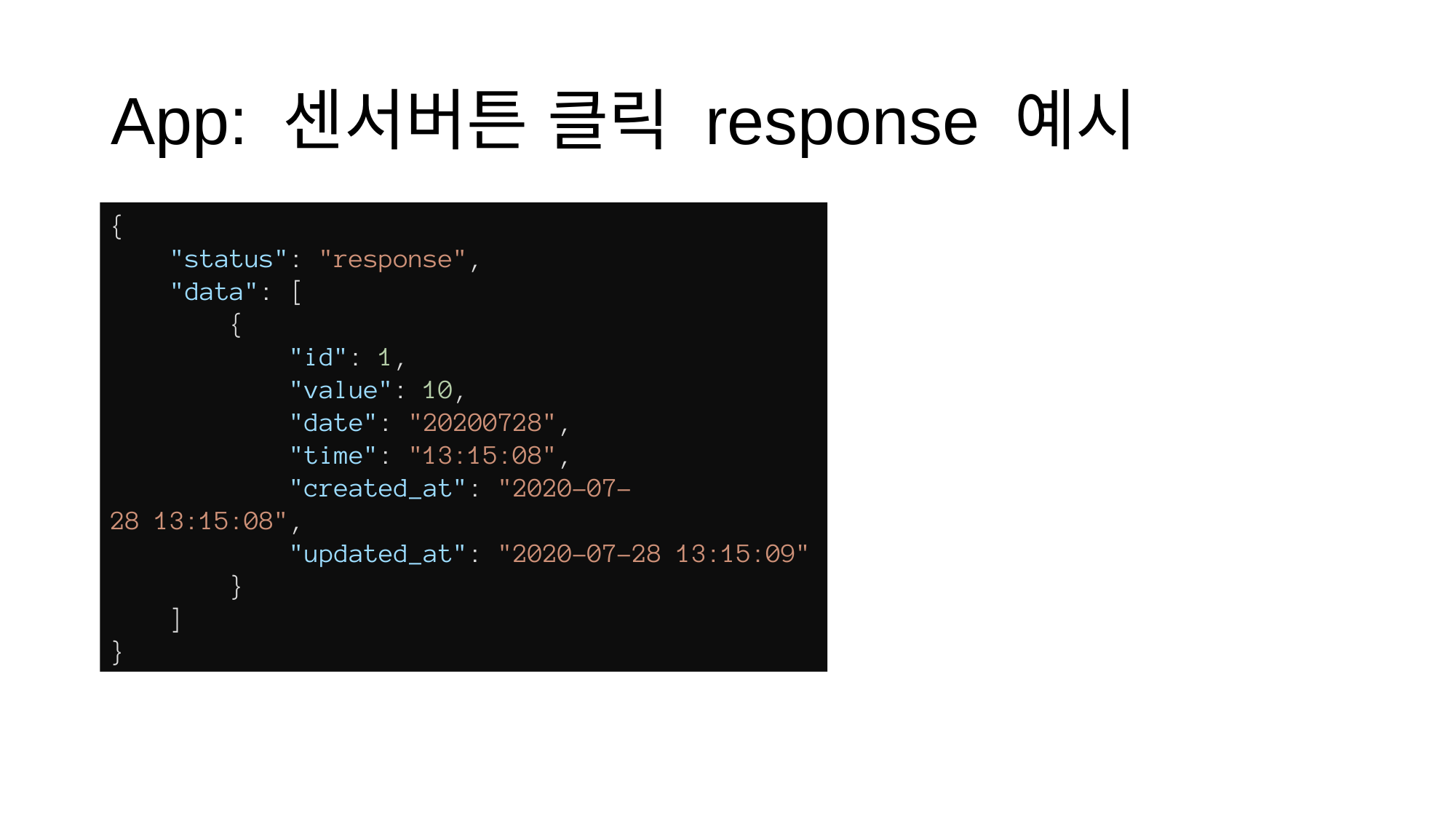

# App: 센서버튼 클릭 response 예시
{
    "status": "response",
    "data": [
        {
            "id": 1,
            "value": 10,
            "date": "20200728",
            "time": "13:15:08",
            "created_at": "2020-07-28 13:15:08",
            "updated_at": "2020-07-28 13:15:09"
        }
    ]
}